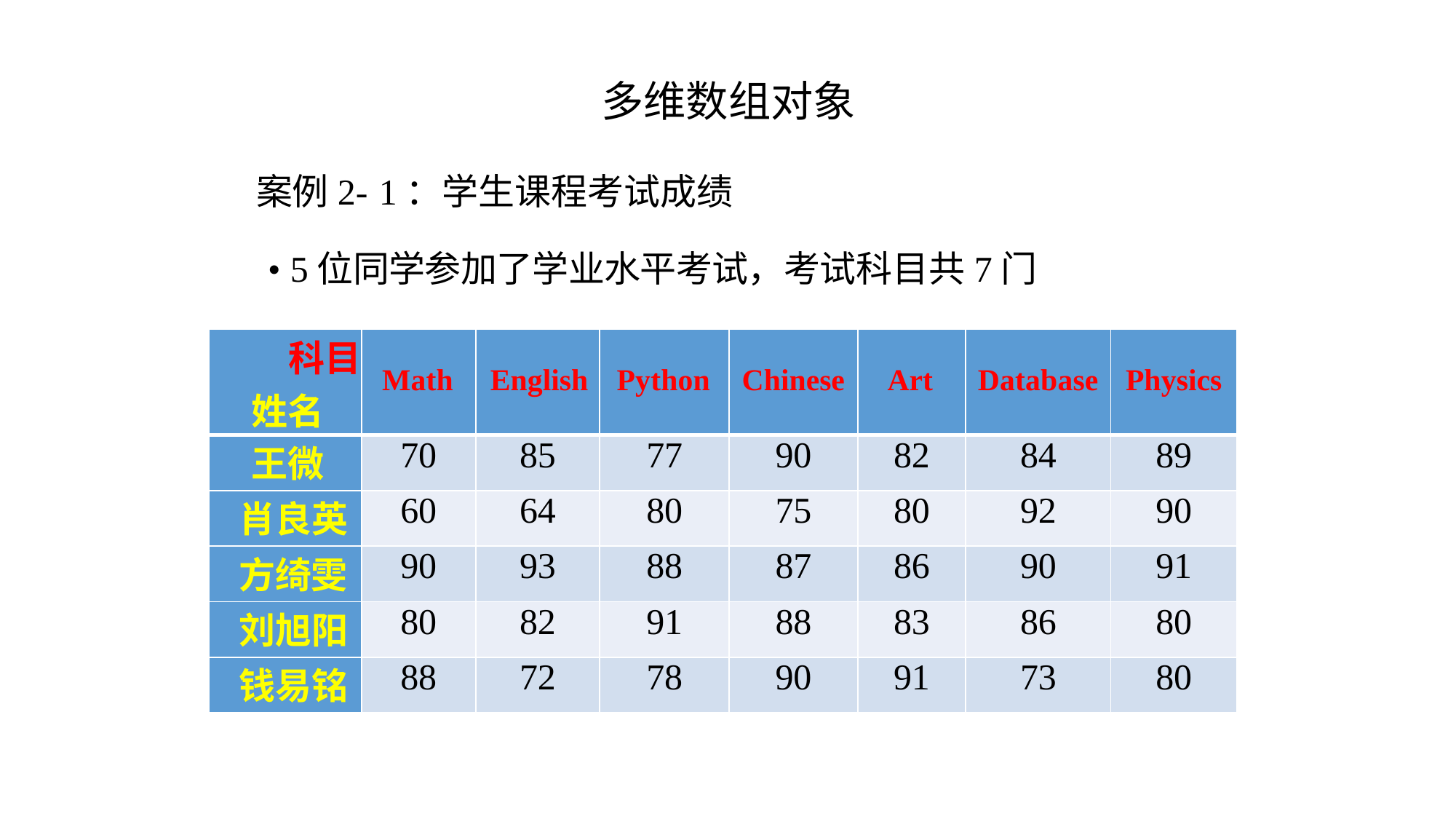

多维数组对象
案例2-1：学生课程考试成绩
• 5位同学参加了学业水平考试，考试科目共7门
| 科目 姓名 | Math | English | Python | Chinese | Art | Database | Physics |
| --- | --- | --- | --- | --- | --- | --- | --- |
| 王微 | 70 | 85 | 77 | 90 | 82 | 84 | 89 |
| 肖良英 | 60 | 64 | 80 | 75 | 80 | 92 | 90 |
| 方绮雯 | 90 | 93 | 88 | 87 | 86 | 90 | 91 |
| 刘旭阳 | 80 | 82 | 91 | 88 | 83 | 86 | 80 |
| 钱易铭 | 88 | 72 | 78 | 90 | 91 | 73 | 80 |